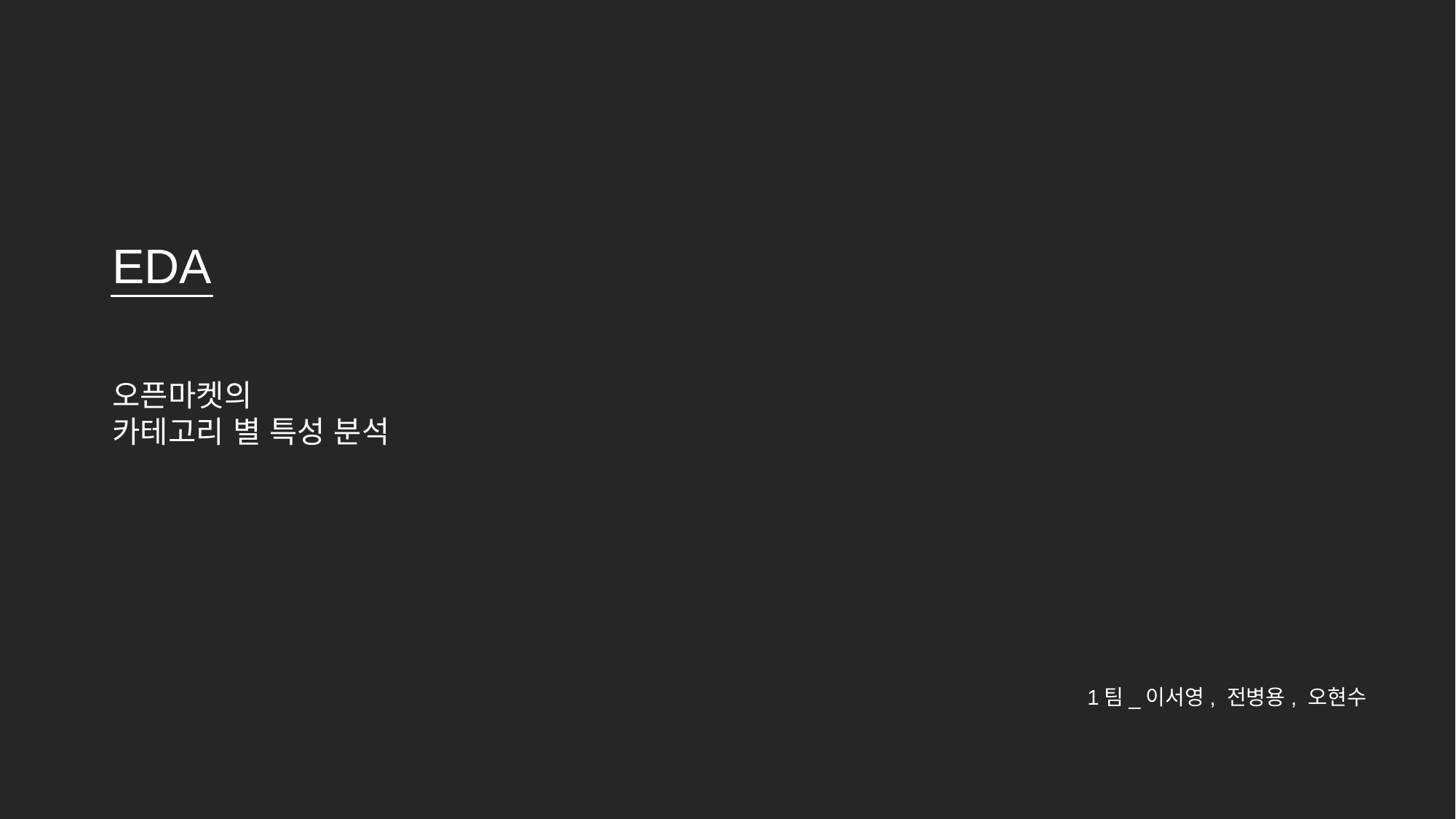

EDA
오픈마켓의
카테고리 별 특성 분석
1팀_이서영, 전병용, 오현수